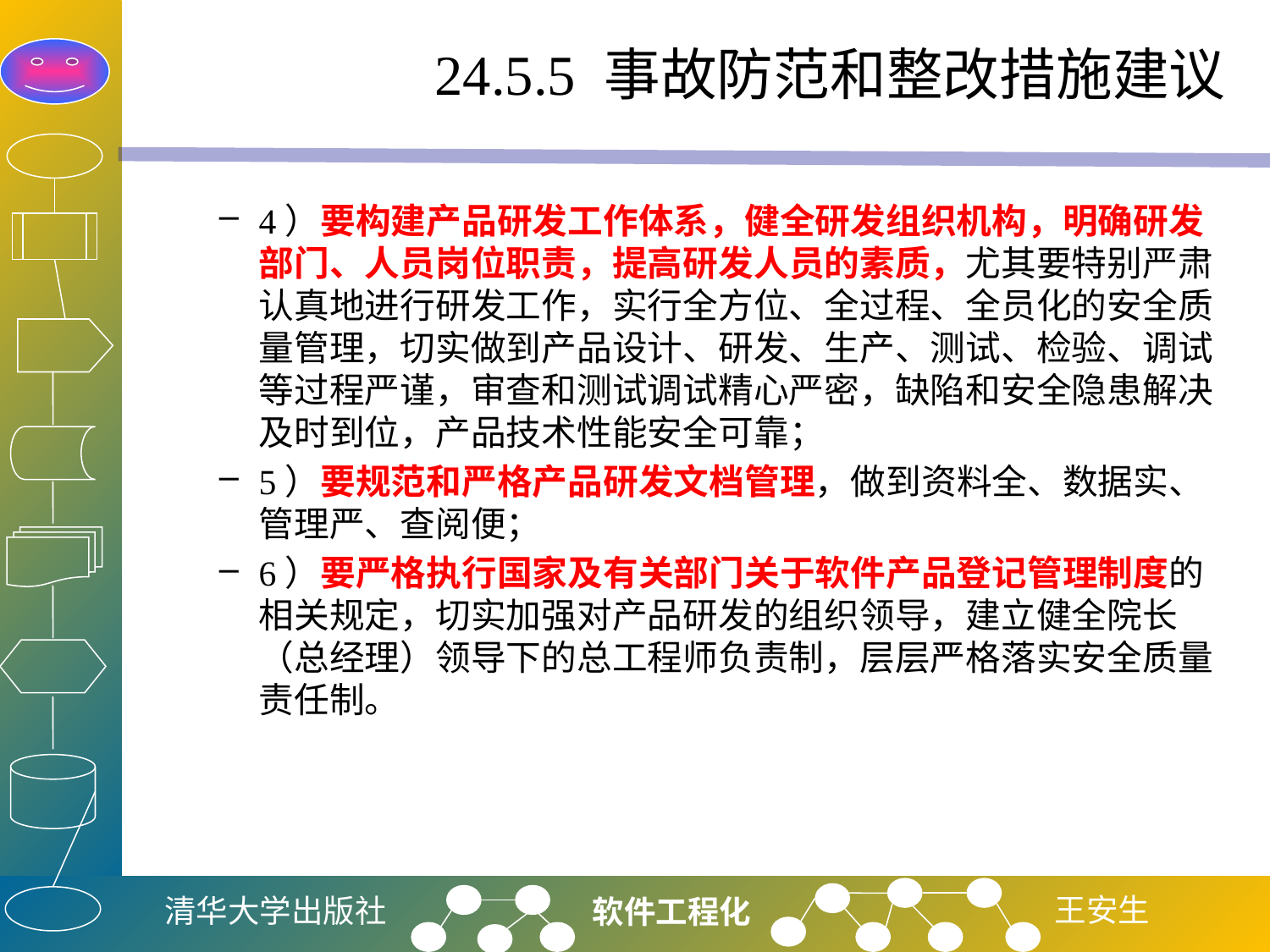

# 24.5.5 事故防范和整改措施建议
4）要构建产品研发工作体系，健全研发组织机构，明确研发部门、人员岗位职责，提高研发人员的素质，尤其要特别严肃认真地进行研发工作，实行全方位、全过程、全员化的安全质量管理，切实做到产品设计、研发、生产、测试、检验、调试等过程严谨，审查和测试调试精心严密，缺陷和安全隐患解决及时到位，产品技术性能安全可靠；
5）要规范和严格产品研发文档管理，做到资料全、数据实、管理严、查阅便；
6）要严格执行国家及有关部门关于软件产品登记管理制度的相关规定，切实加强对产品研发的组织领导，建立健全院长（总经理）领导下的总工程师负责制，层层严格落实安全质量责任制。